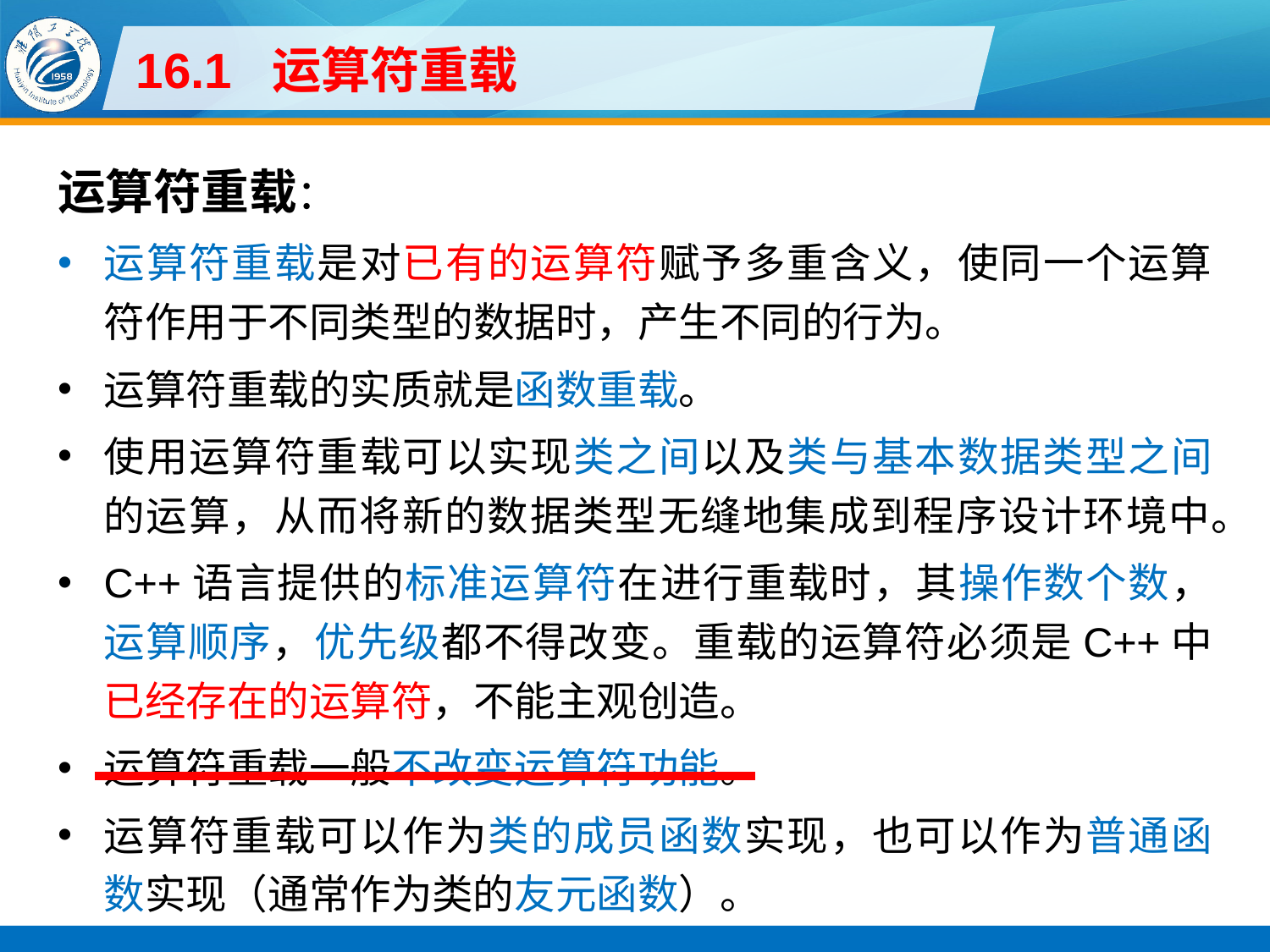

# 16.1  运算符重载
运算符重载：
运算符重载是对已有的运算符赋予多重含义，使同一个运算符作用于不同类型的数据时，产生不同的行为。
运算符重载的实质就是函数重载。
使用运算符重载可以实现类之间以及类与基本数据类型之间的运算，从而将新的数据类型无缝地集成到程序设计环境中。
C++语言提供的标准运算符在进行重载时，其操作数个数，运算顺序，优先级都不得改变。重载的运算符必须是C++中已经存在的运算符，不能主观创造。
运算符重载一般不改变运算符功能。
运算符重载可以作为类的成员函数实现，也可以作为普通函数实现（通常作为类的友元函数）。